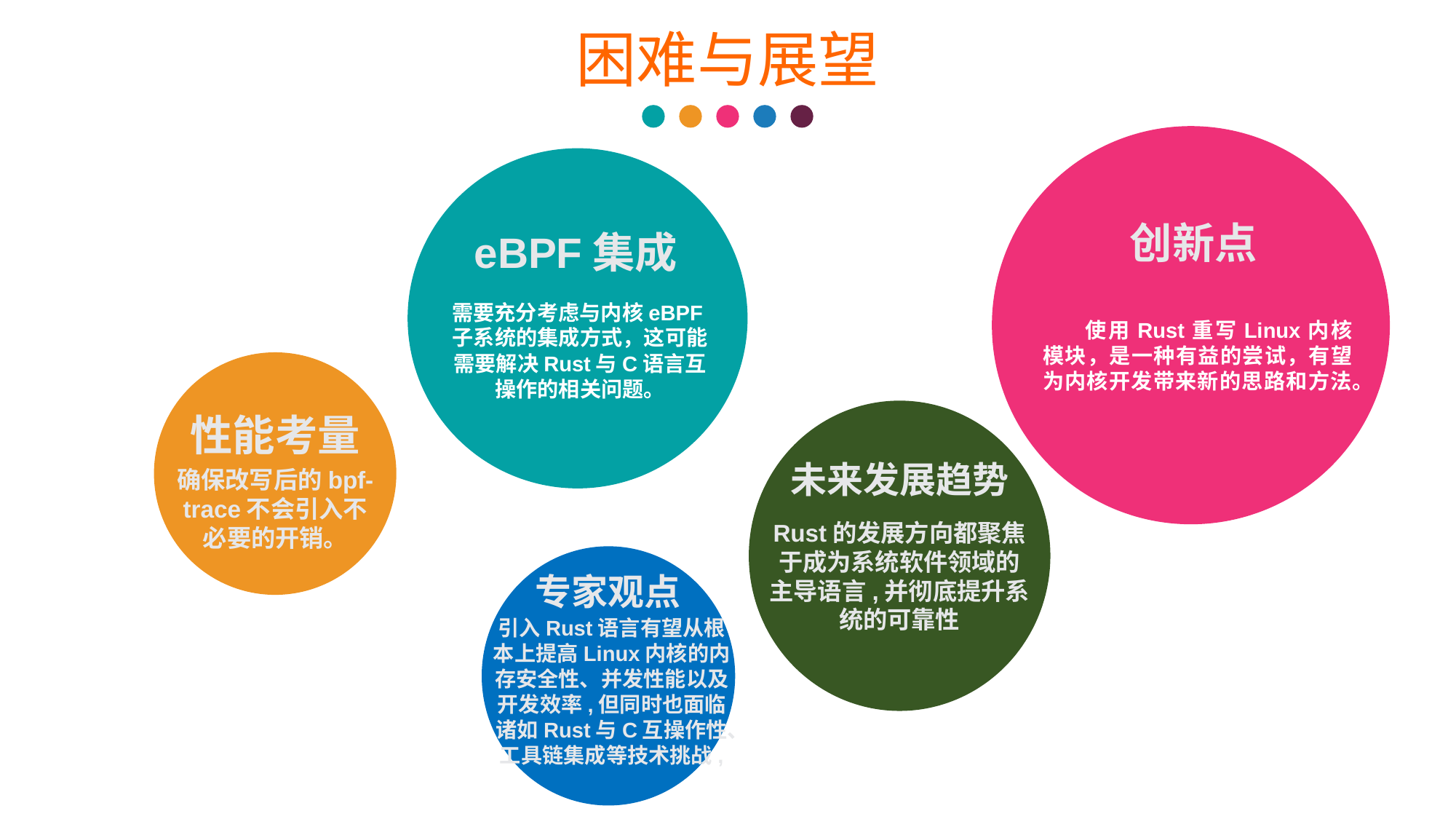

困难与展望

创新点
使用Rust重写Linux内核模块，是一种有益的尝试，有望为内核开发带来新的思路和方法。

eBPF集成
需要充分考虑与内核eBPF子系统的集成方式，这可能需要解决Rust与C语言互操作的相关问题。

性能考量
确保改写后的bpf-trace不会引入不必要的开销。

未来发展趋势

Rust的发展方向都聚焦于成为系统软件领域的主导语言,并彻底提升系统的可靠性

专家观点
引入Rust语言有望从根本上提高Linux内核的内存安全性、并发性能以及开发效率,但同时也面临诸如Rust与C互操作性、工具链集成等技术挑战,